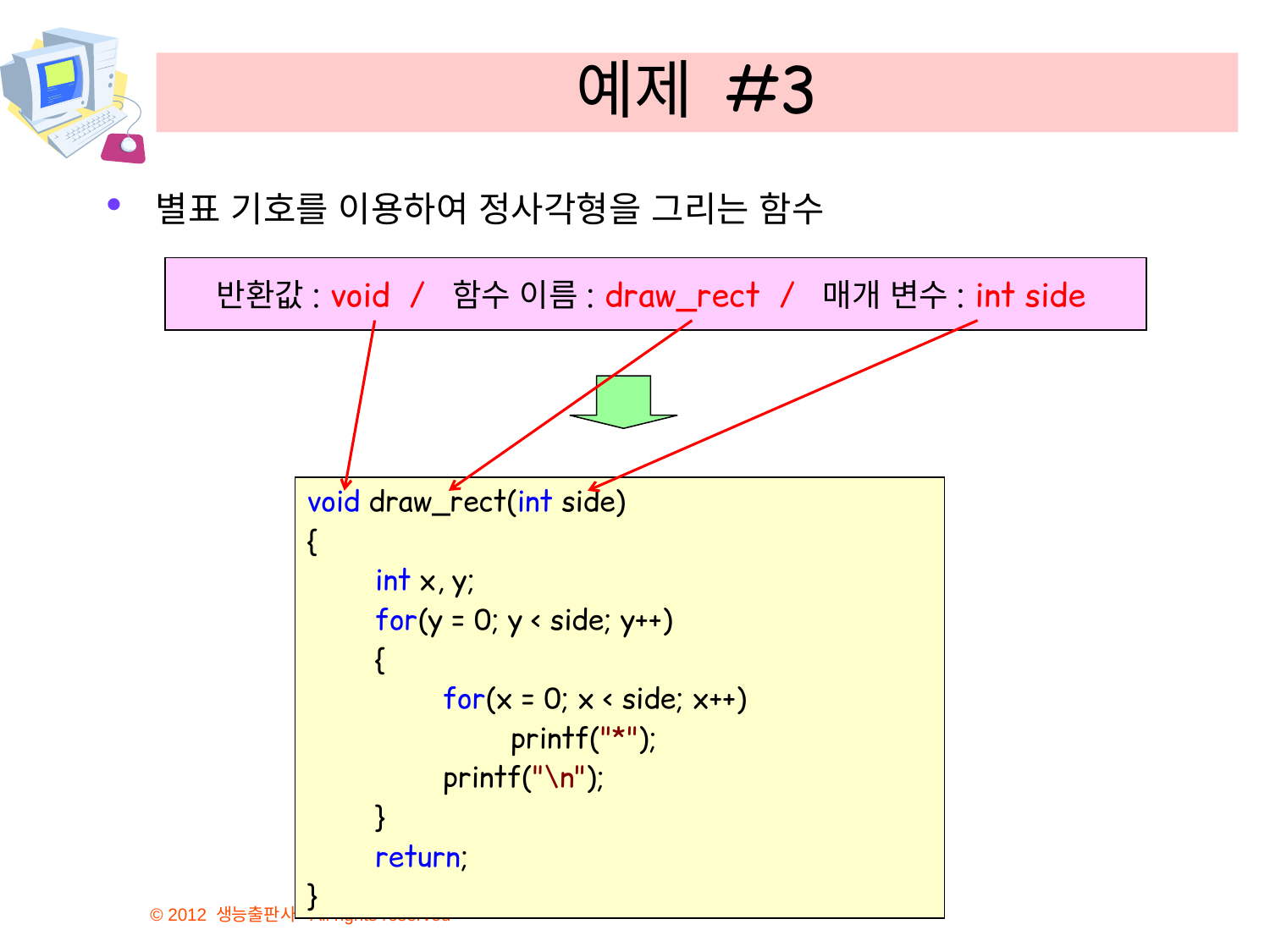

# 예제 #3
별표 기호를 이용하여 정사각형을 그리는 함수
반환값: void  /  함수 이름: draw_rect  /  매개 변수: int side

void draw_rect(int side)
{
        int x, y;
        for(y = 0; y < side; y++)
        {
                for(x = 0; x < side; x++)
                        printf("*");
                printf("\n");
        }
        return;
}